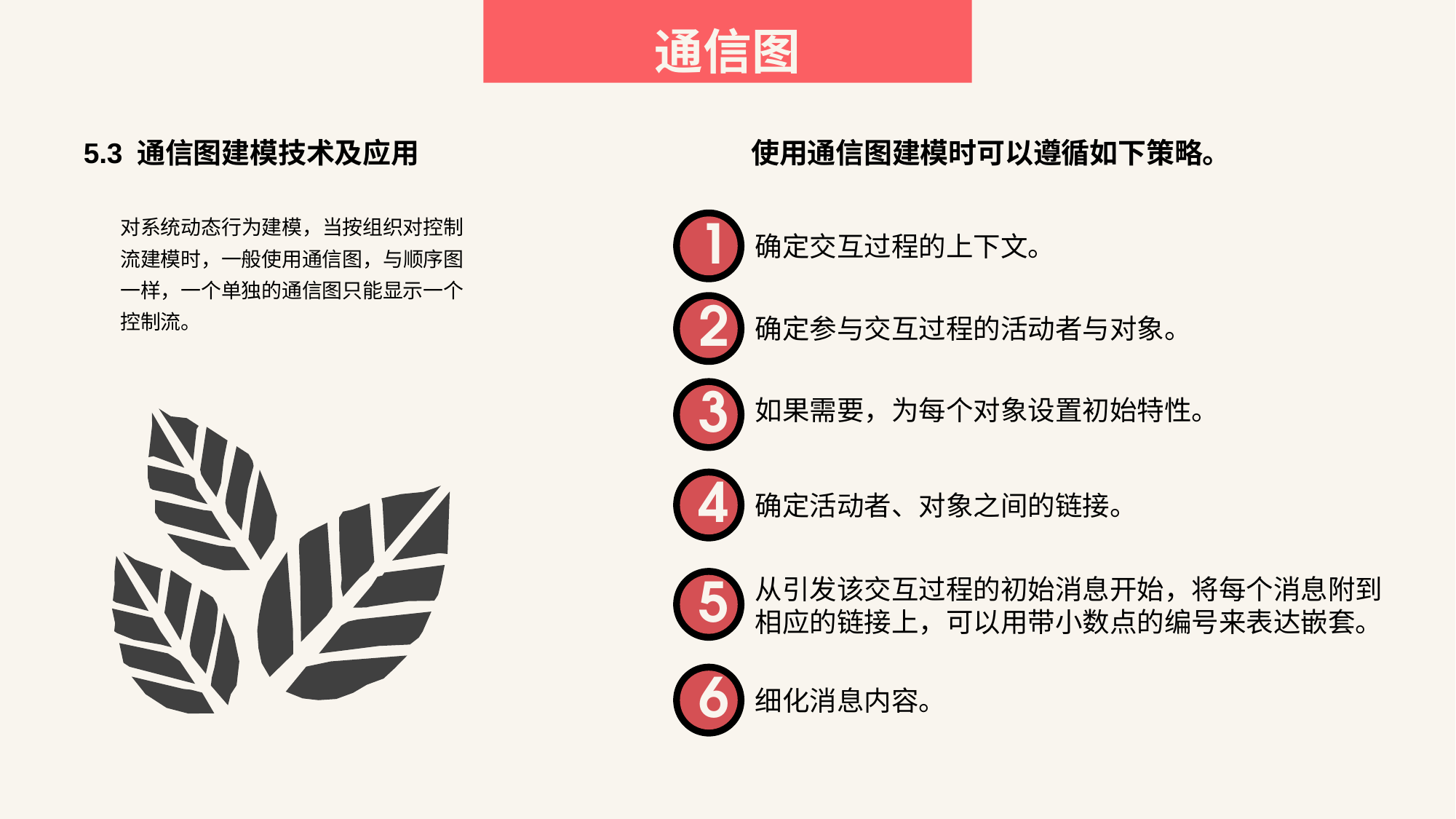

通信图
5.3 通信图建模技术及应用
使用通信图建模时可以遵循如下策略。
对系统动态行为建模，当按组织对控制流建模时，一般使用通信图，与顺序图一样，一个单独的通信图只能显示一个控制流。

1

2

3

4

5

6
确定交互过程的上下文。
确定参与交互过程的活动者与对象。
如果需要，为每个对象设置初始特性。

确定活动者、对象之间的链接。
从引发该交互过程的初始消息开始，将每个消息附到相应的链接上，可以用带小数点的编号来表达嵌套。
细化消息内容。